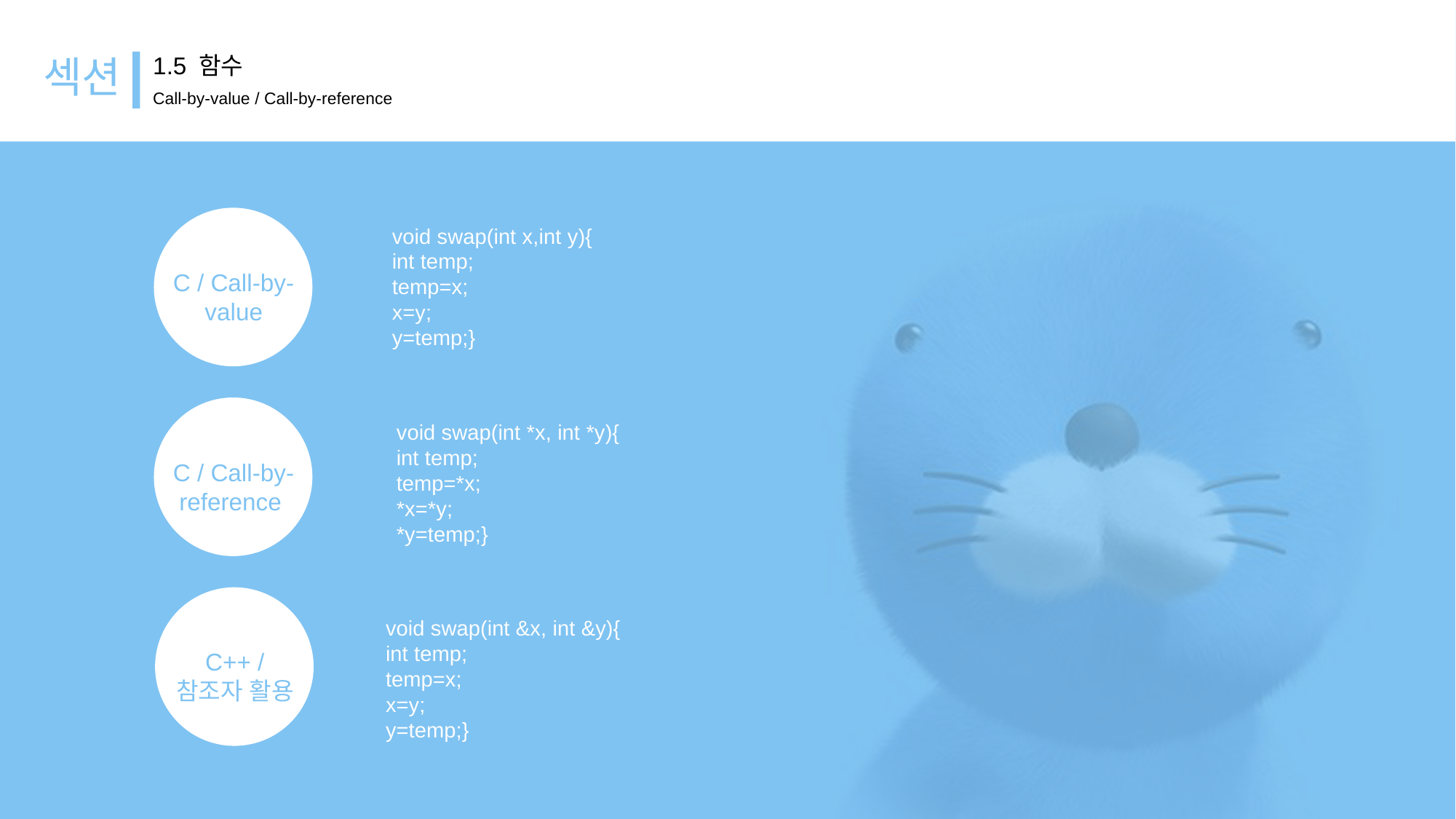

섹션
1.5 함수

Call-by-value / Call-by-reference

C / Call-by-value

void swap(int x,int y){
int temp;
temp=x;
x=y;
y=temp;}

C / Call-by-reference

void swap(int *x, int *y){
int temp;
temp=*x;
*x=*y;
*y=temp;}

C++ / 참조자 활용

void swap(int &x, int &y){
int temp;
temp=x;
x=y;
y=temp;}